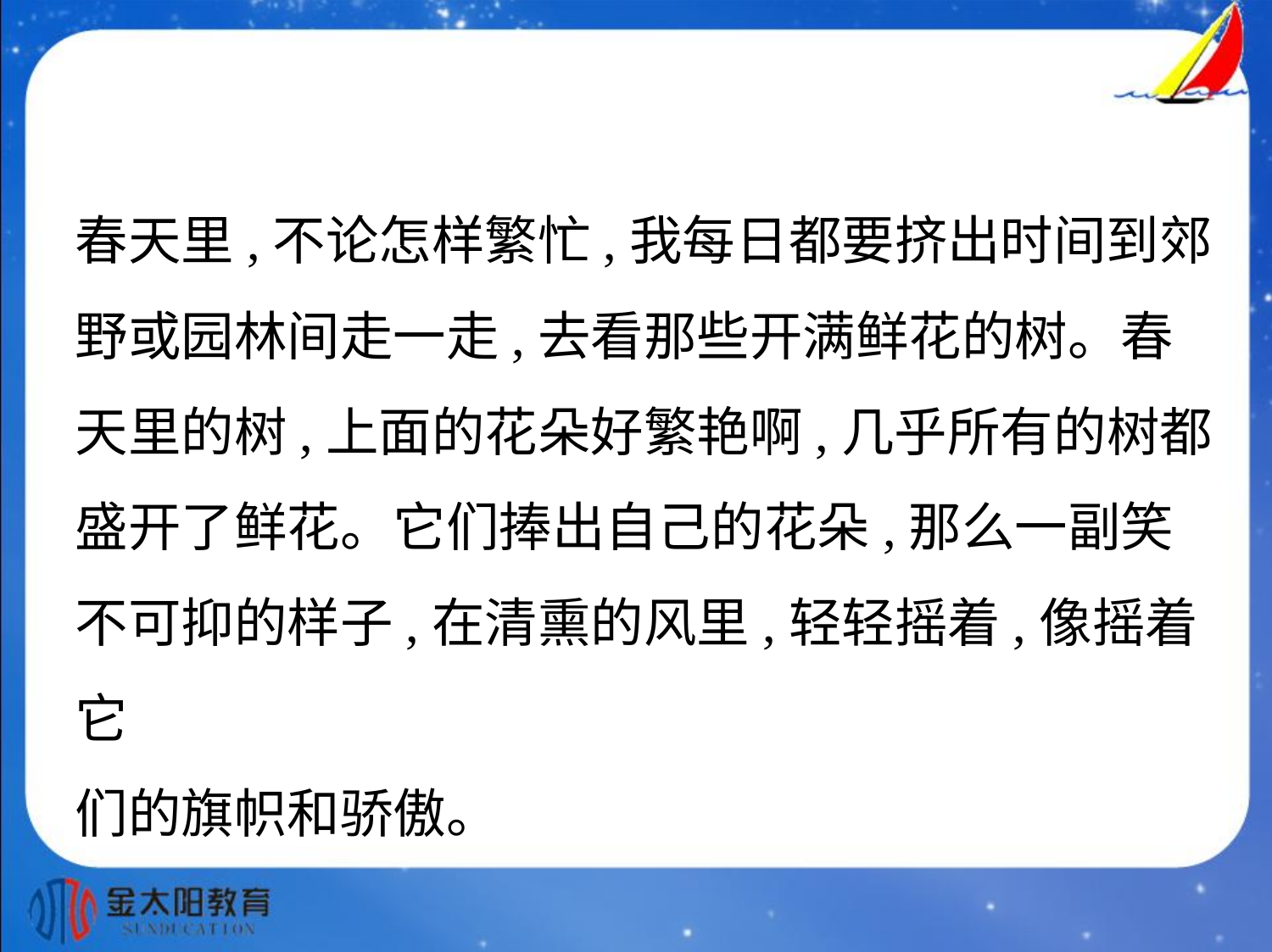

春天里,不论怎样繁忙,我每日都要挤出时间到郊
野或园林间走一走,去看那些开满鲜花的树。春
天里的树,上面的花朵好繁艳啊,几乎所有的树都
盛开了鲜花。它们捧出自己的花朵,那么一副笑
不可抑的样子,在清熏的风里,轻轻摇着,像摇着它
们的旗帜和骄傲。